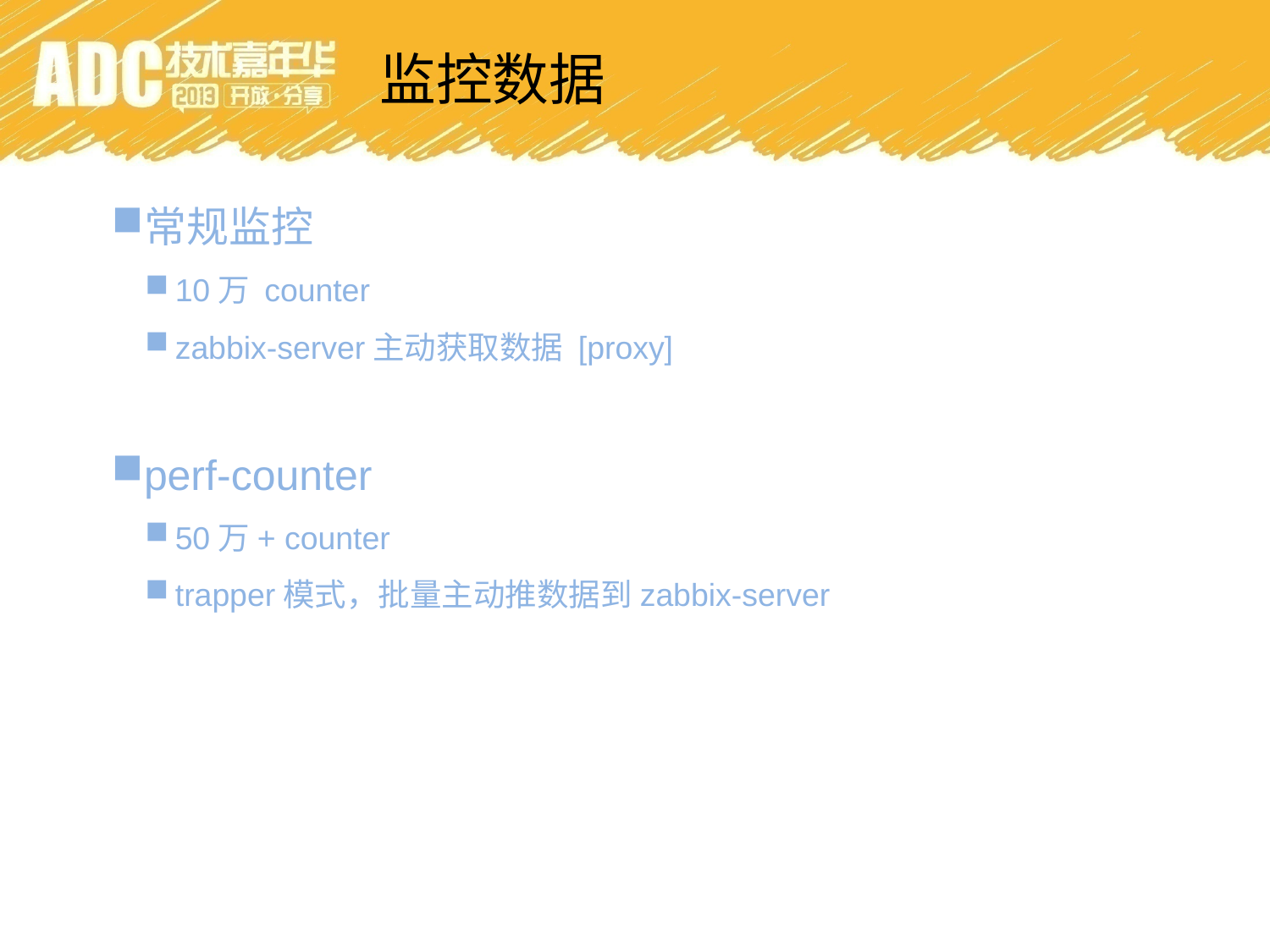

监控数据
常规监控
10万 counter
zabbix-server主动获取数据 [proxy]

perf-counter
50万+ counter
trapper模式，批量主动推数据到zabbix-server